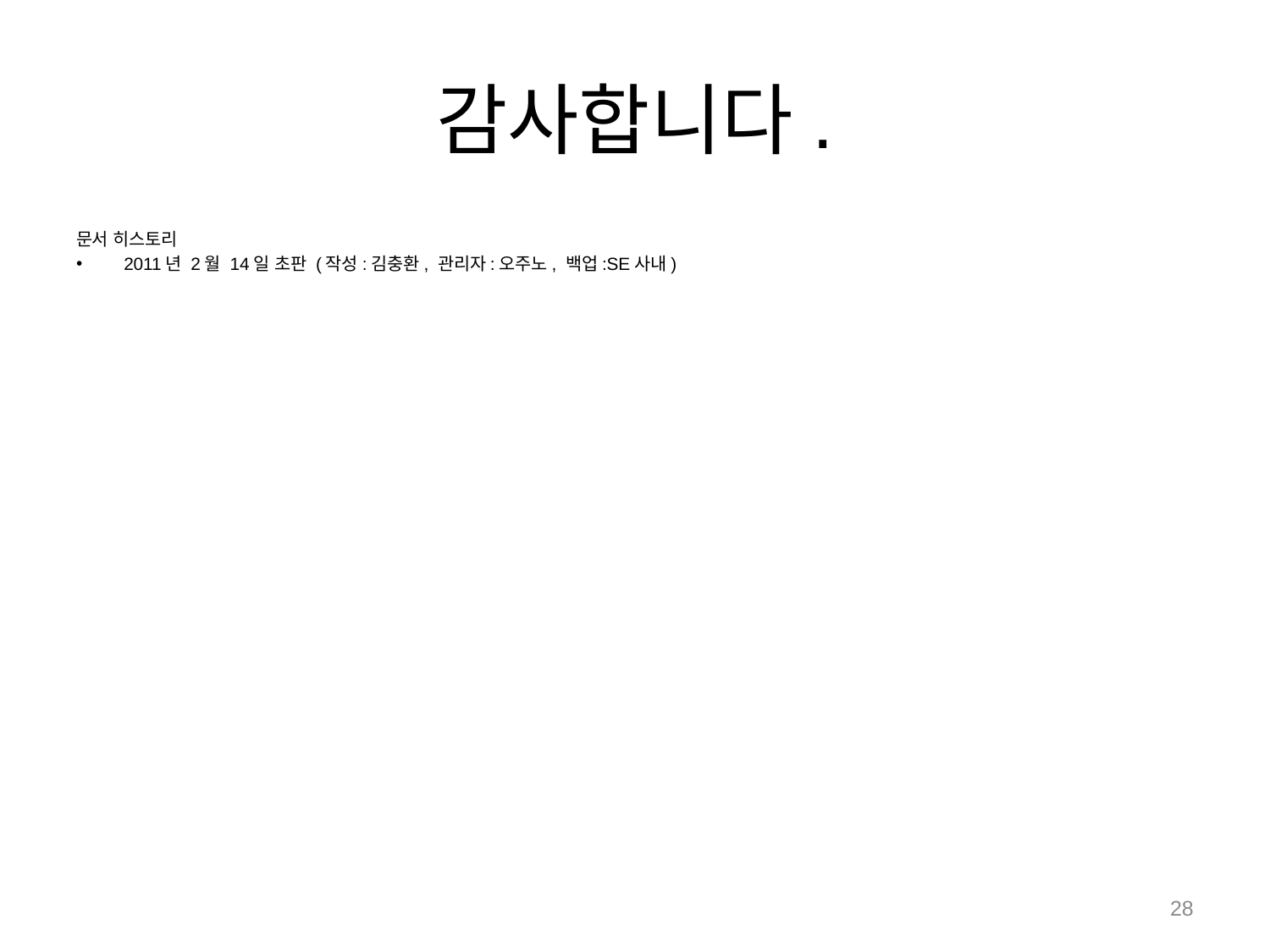

# 감사합니다.
문서 히스토리
2011년 2월 14일 초판 (작성:김충환, 관리자:오주노, 백업:SE사내)
28